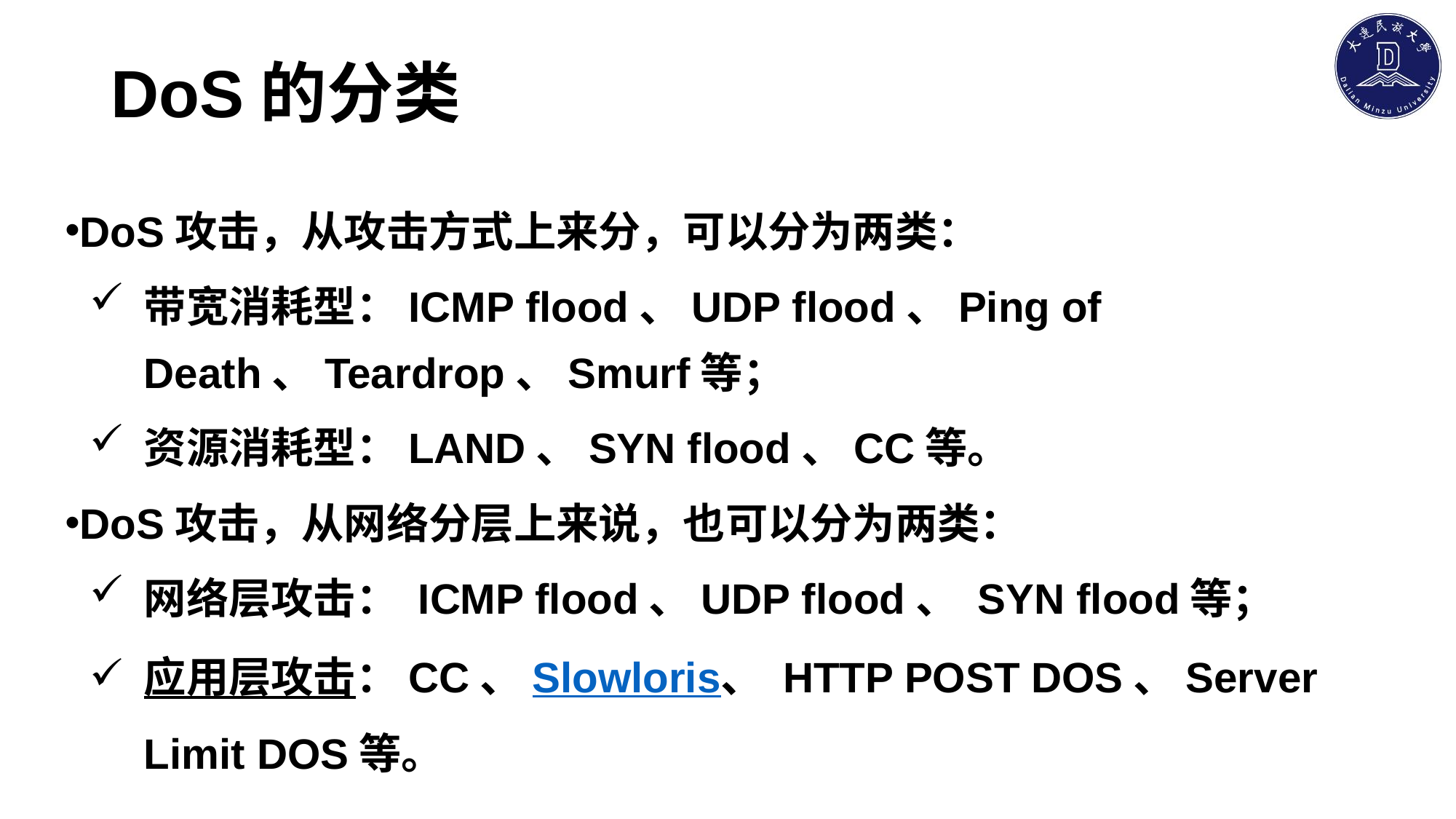

# DoS的分类
DoS攻击，从攻击方式上来分，可以分为两类：
带宽消耗型：ICMP flood、UDP flood、Ping of Death、Teardrop、Smurf等；
资源消耗型：LAND、SYN flood、CC等。
DoS攻击，从网络分层上来说，也可以分为两类：
网络层攻击： ICMP flood、UDP flood、 SYN flood等；
应用层攻击：CC、Slowloris、 HTTP POST DOS、Server Limit DOS等。